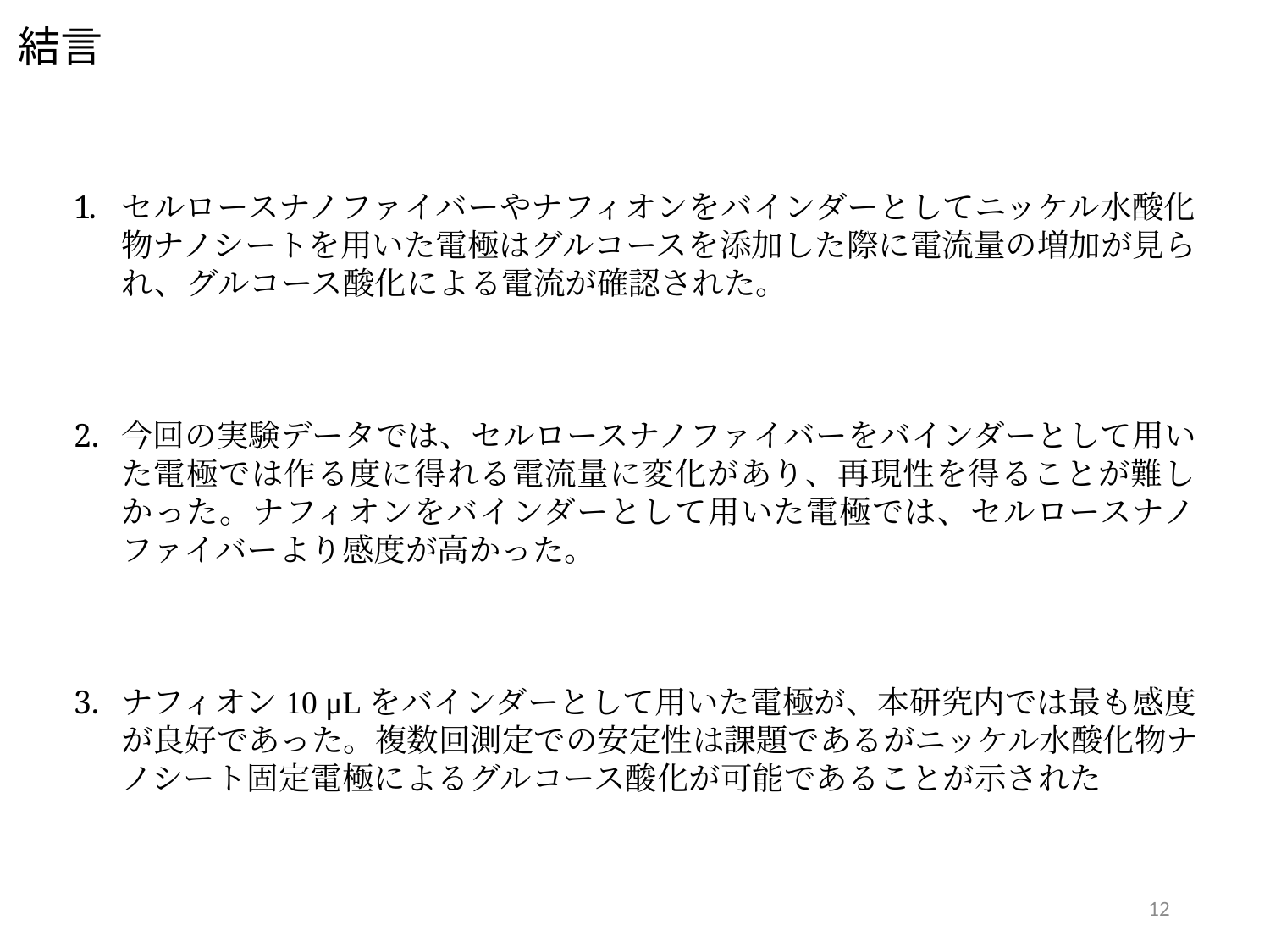

結言
セルロースナノファイバーやナフィオンをバインダーとしてニッケル水酸化物ナノシートを用いた電極はグルコースを添加した際に電流量の増加が見られ、グルコース酸化による電流が確認された。

今回の実験データでは、セルロースナノファイバーをバインダーとして用いた電極では作る度に得れる電流量に変化があり、再現性を得ることが難しかった。ナフィオンをバインダーとして用いた電極では、セルロースナノファイバーより感度が高かった。

ナフィオン10 μLをバインダーとして用いた電極が、本研究内では最も感度が良好であった。複数回測定での安定性は課題であるがニッケル水酸化物ナノシート固定電極によるグルコース酸化が可能であることが示された
12